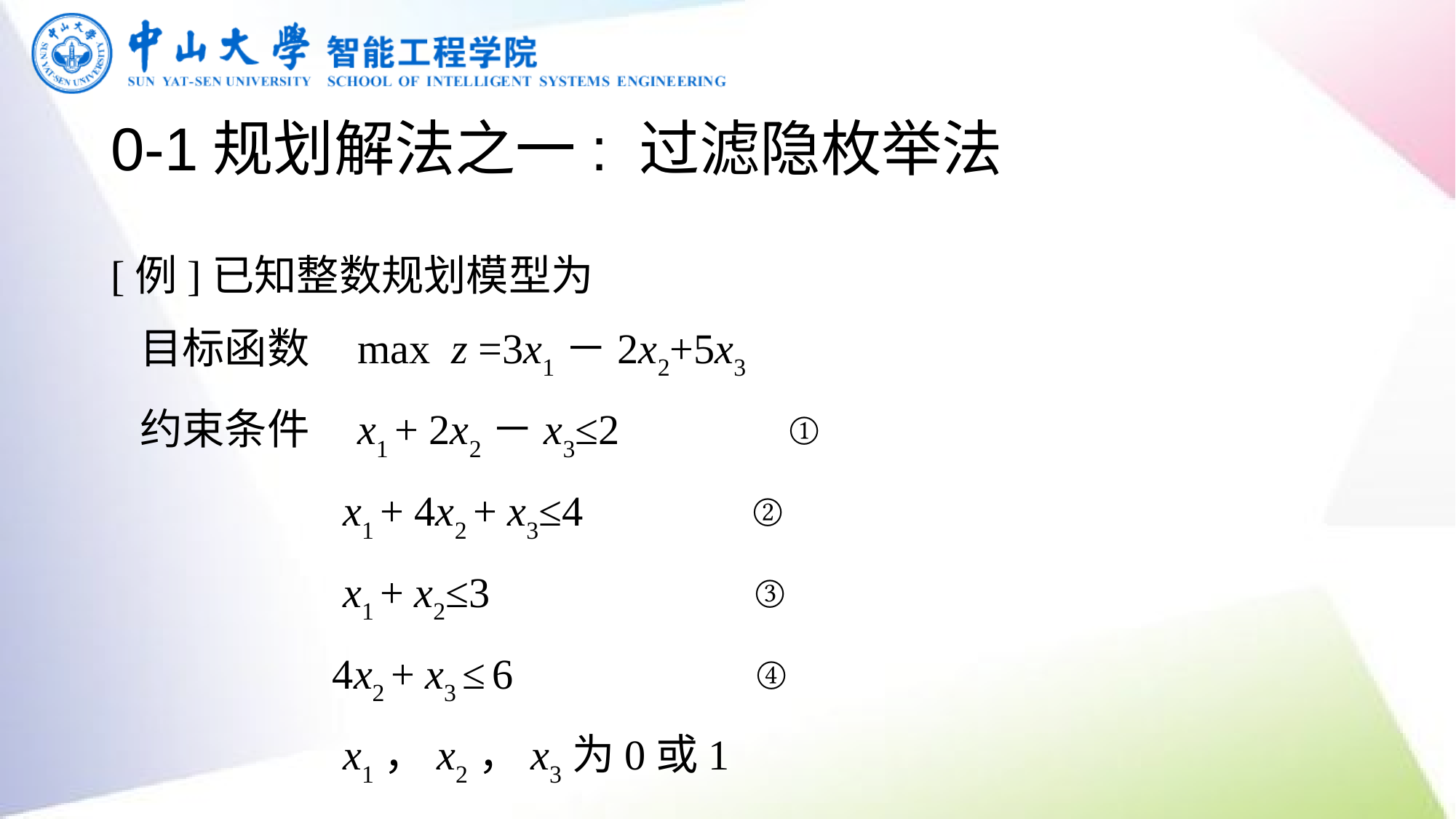

# 0-1规划解法之一: 过滤隐枚举法
[例]已知整数规划模型为
  目标函数    max  z =3x1－2x2+5x3
  约束条件    x1 + 2x2－x3≤2                ①
                      x1 + 4x2 + x3≤4                ②
                      x1 + x2≤3                         ③
                     4x2 + x3 ≤ 6                       ④
                      x1，x2，x3为0或1